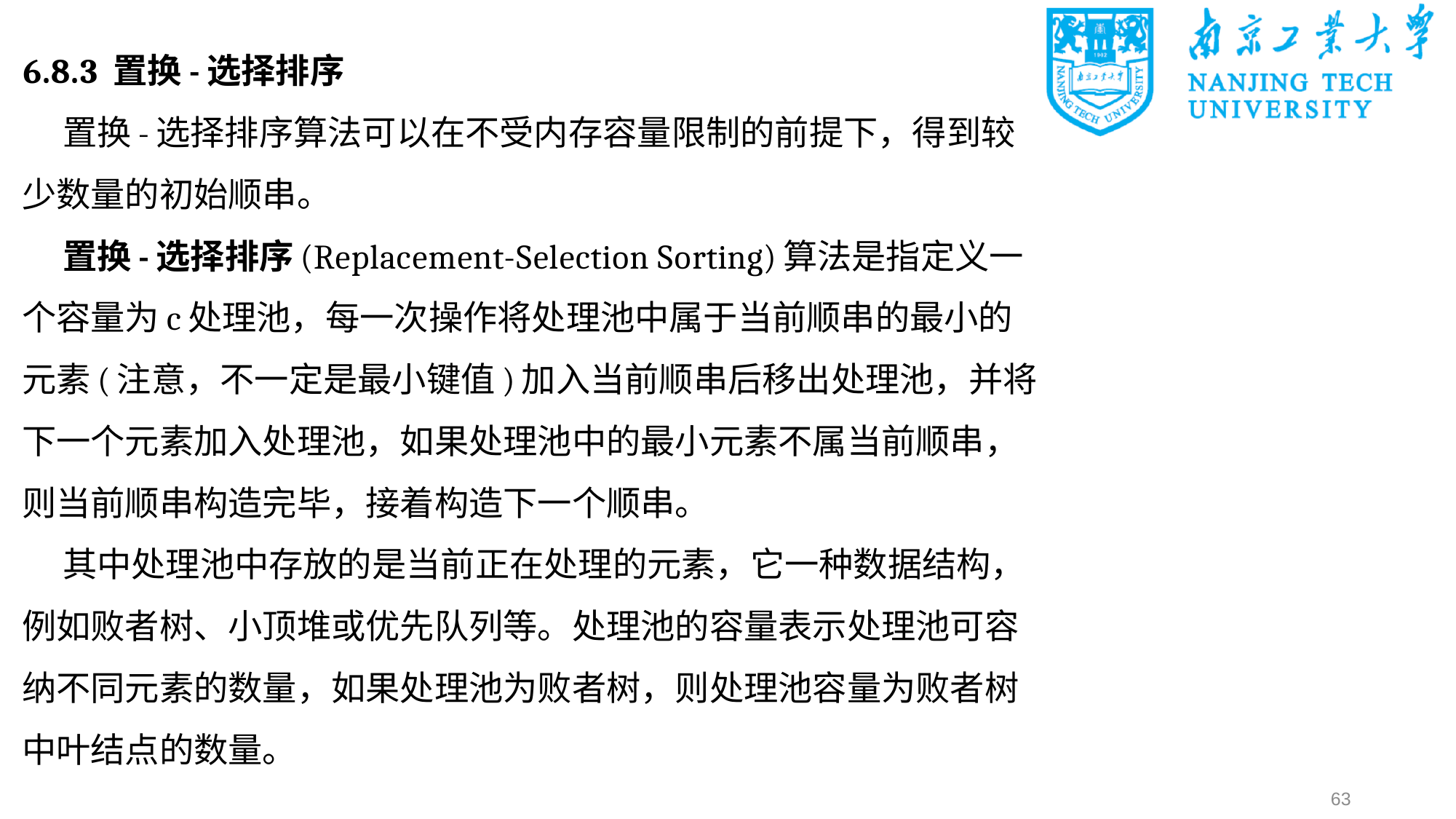

6.8.3 置换-选择排序
置换-选择排序算法可以在不受内存容量限制的前提下，得到较少数量的初始顺串。
置换-选择排序(Replacement-Selection Sorting)算法是指定义一个容量为c处理池，每一次操作将处理池中属于当前顺串的最小的元素(注意，不一定是最小键值)加入当前顺串后移出处理池，并将下一个元素加入处理池，如果处理池中的最小元素不属当前顺串，则当前顺串构造完毕，接着构造下一个顺串。
其中处理池中存放的是当前正在处理的元素，它一种数据结构，例如败者树、小顶堆或优先队列等。处理池的容量表示处理池可容纳不同元素的数量，如果处理池为败者树，则处理池容量为败者树中叶结点的数量。

63